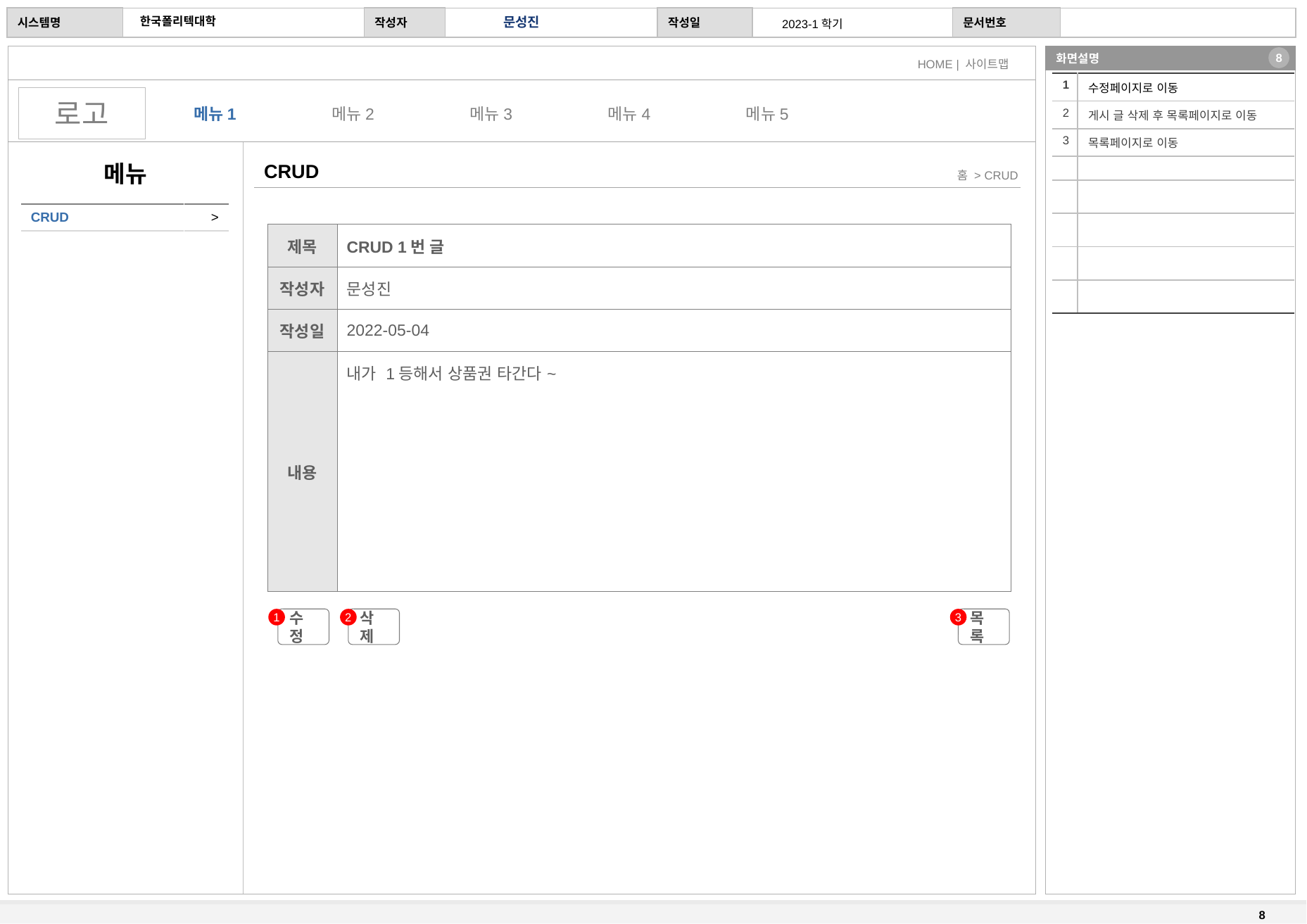

| 1 | 수정페이지로 이동 |
| --- | --- |
| 2 | 게시 글 삭제 후 목록페이지로 이동 |
| 3 | 목록페이지로 이동 |
|  |  |
|  |  |
|  |  |
|  |  |
|  |  |
| 제목 | CRUD 1번 글 |
| --- | --- |
| 작성자 | 문성진 |
| 작성일 | 2022-05-04 |
| 내용 | 내가 1등해서 상품권 타간다~ |
1
수정
2
삭제
3
목록